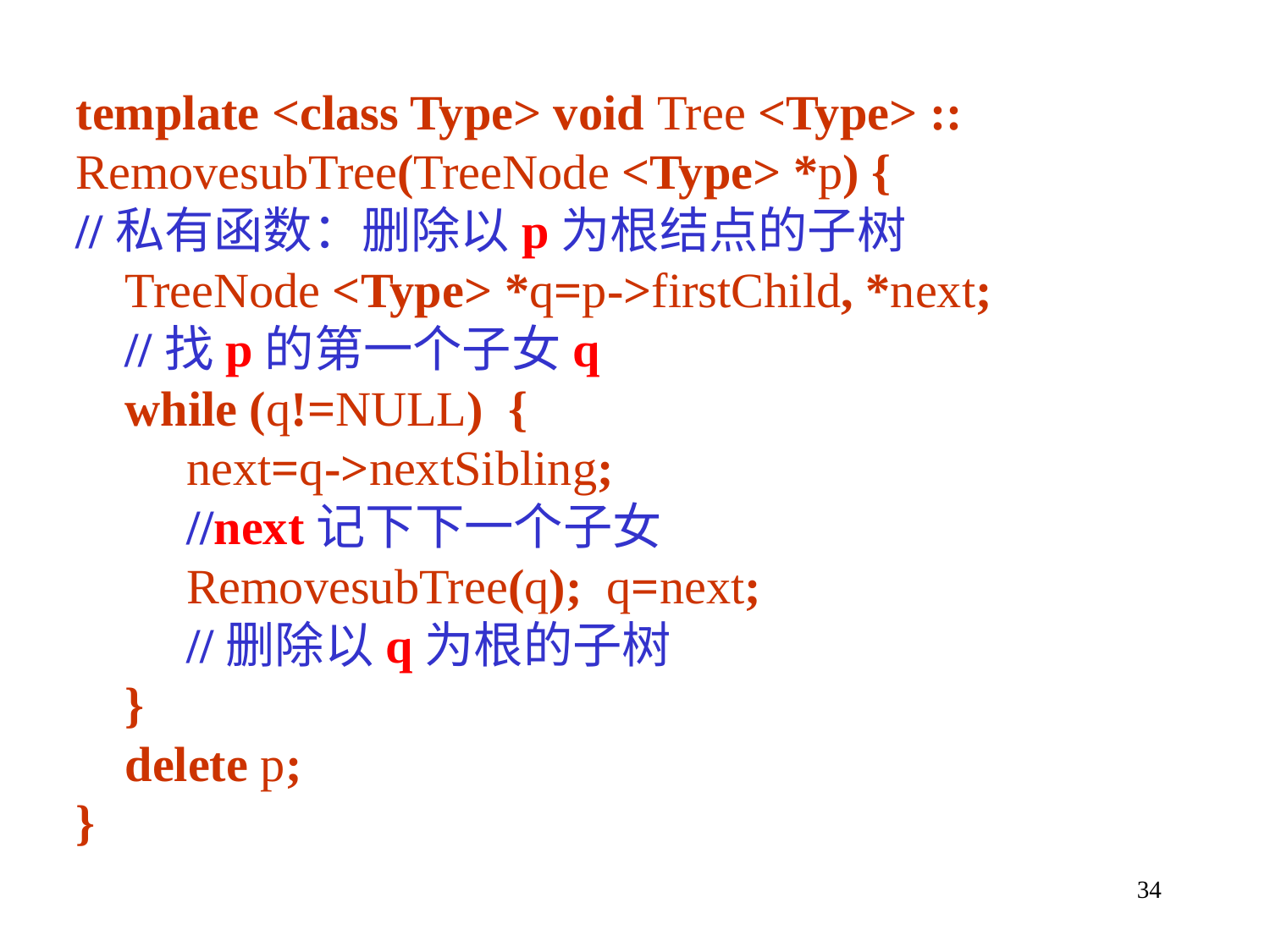

template <class Type> void Tree <Type> ::
RemovesubTree(TreeNode <Type> *p) {
//私有函数：删除以p为根结点的子树
    TreeNode <Type> *q=p->firstChild, *next;
    //找p的第一个子女q
    while (q!=NULL)  {
         next=q->nextSibling;
         //next记下下一个子女
         RemovesubTree(q);  q=next;
         //删除以q为根的子树
    }
    delete p;
}
34